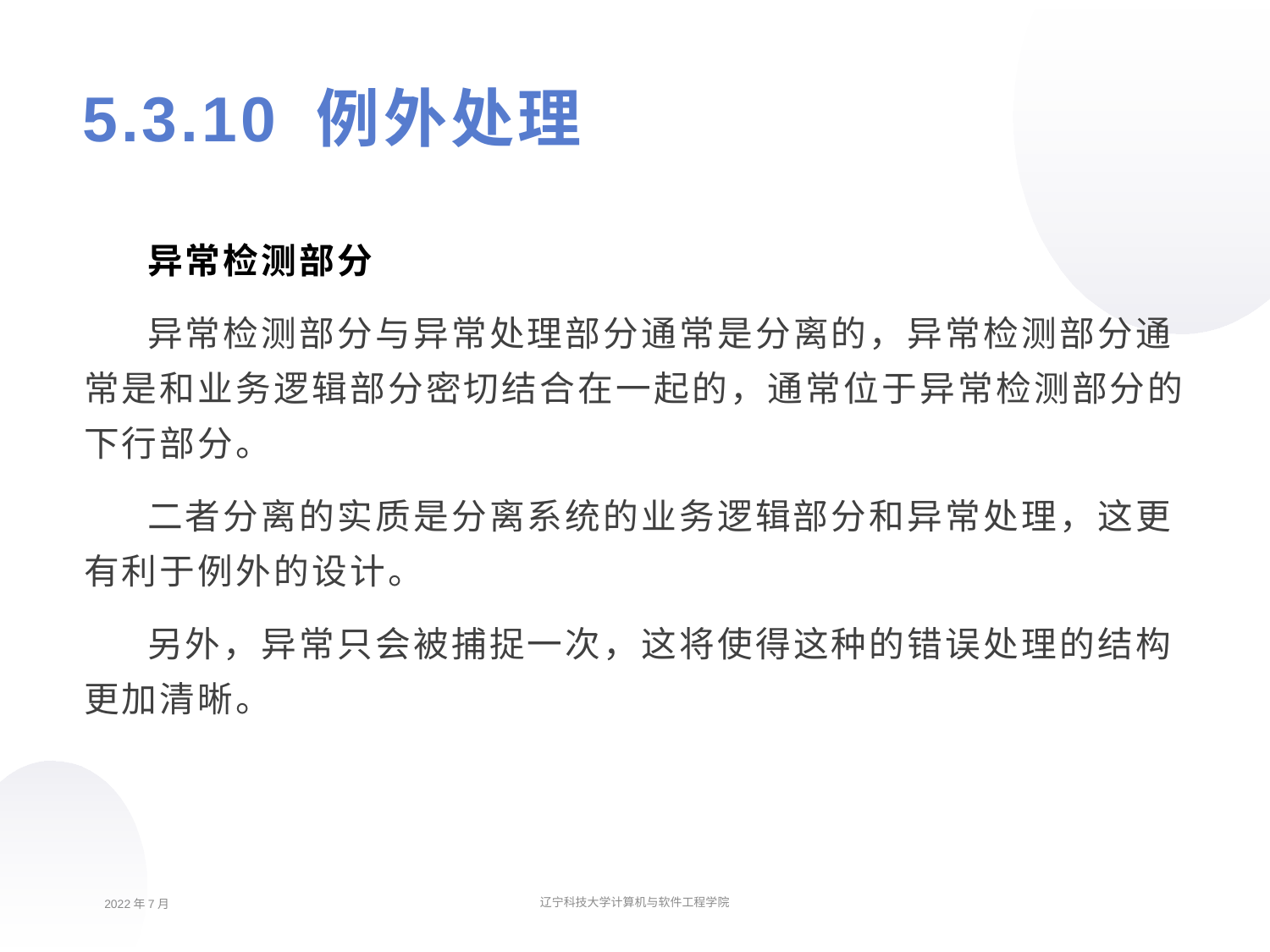

# 5.3.10 例外处理
异常检测部分
异常检测部分与异常处理部分通常是分离的，异常检测部分通常是和业务逻辑部分密切结合在一起的，通常位于异常检测部分的下行部分。
二者分离的实质是分离系统的业务逻辑部分和异常处理，这更有利于例外的设计。
另外，异常只会被捕捉一次，这将使得这种的错误处理的结构更加清晰。

2022年7月
辽宁科技大学计算机与软件工程学院
127